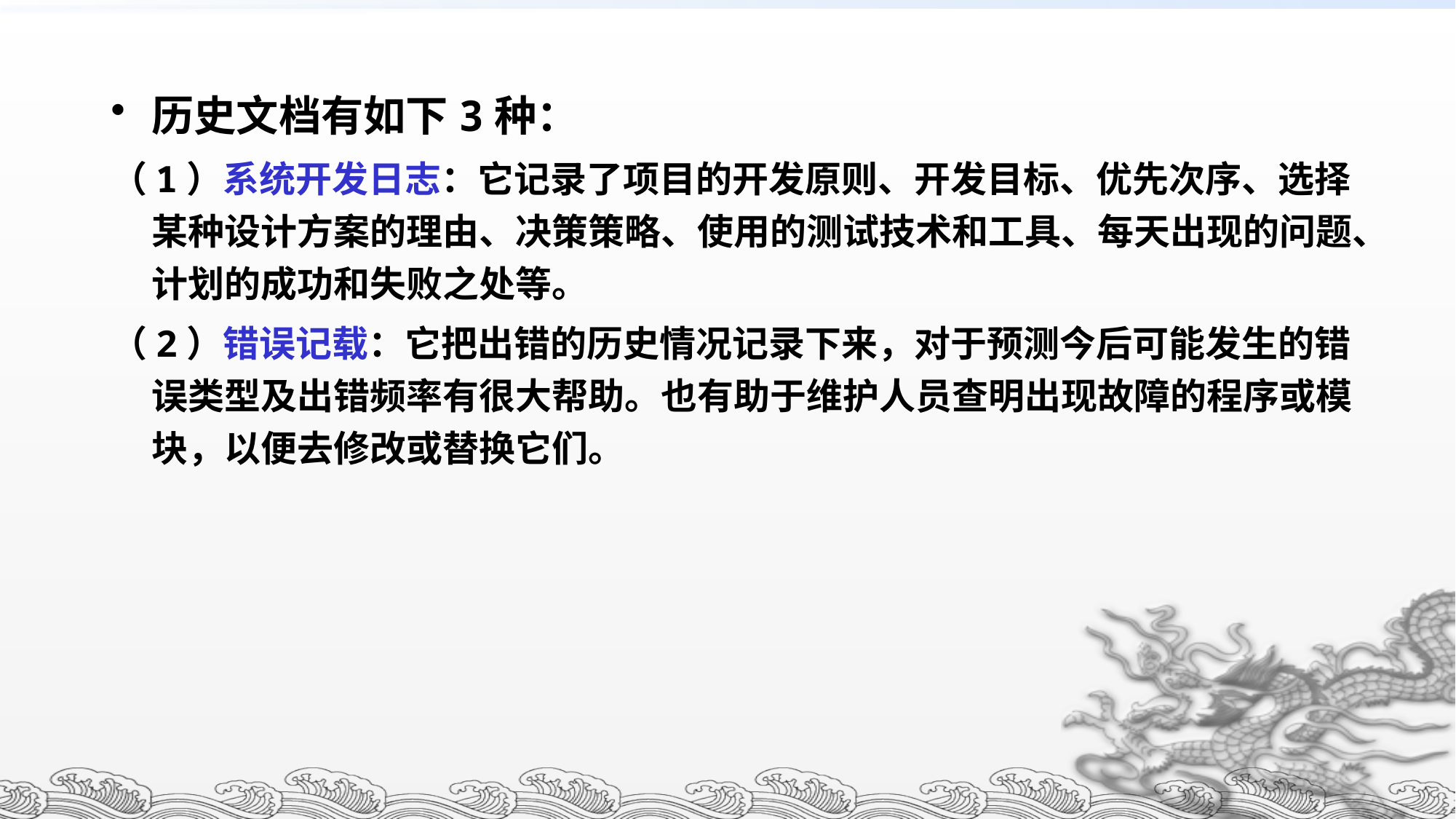

历史文档有如下3种：
（1）系统开发日志：它记录了项目的开发原则、开发目标、优先次序、选择某种设计方案的理由、决策策略、使用的测试技术和工具、每天出现的问题、计划的成功和失败之处等。
（2）错误记载：它把出错的历史情况记录下来，对于预测今后可能发生的错误类型及出错频率有很大帮助。也有助于维护人员查明出现故障的程序或模块，以便去修改或替换它们。